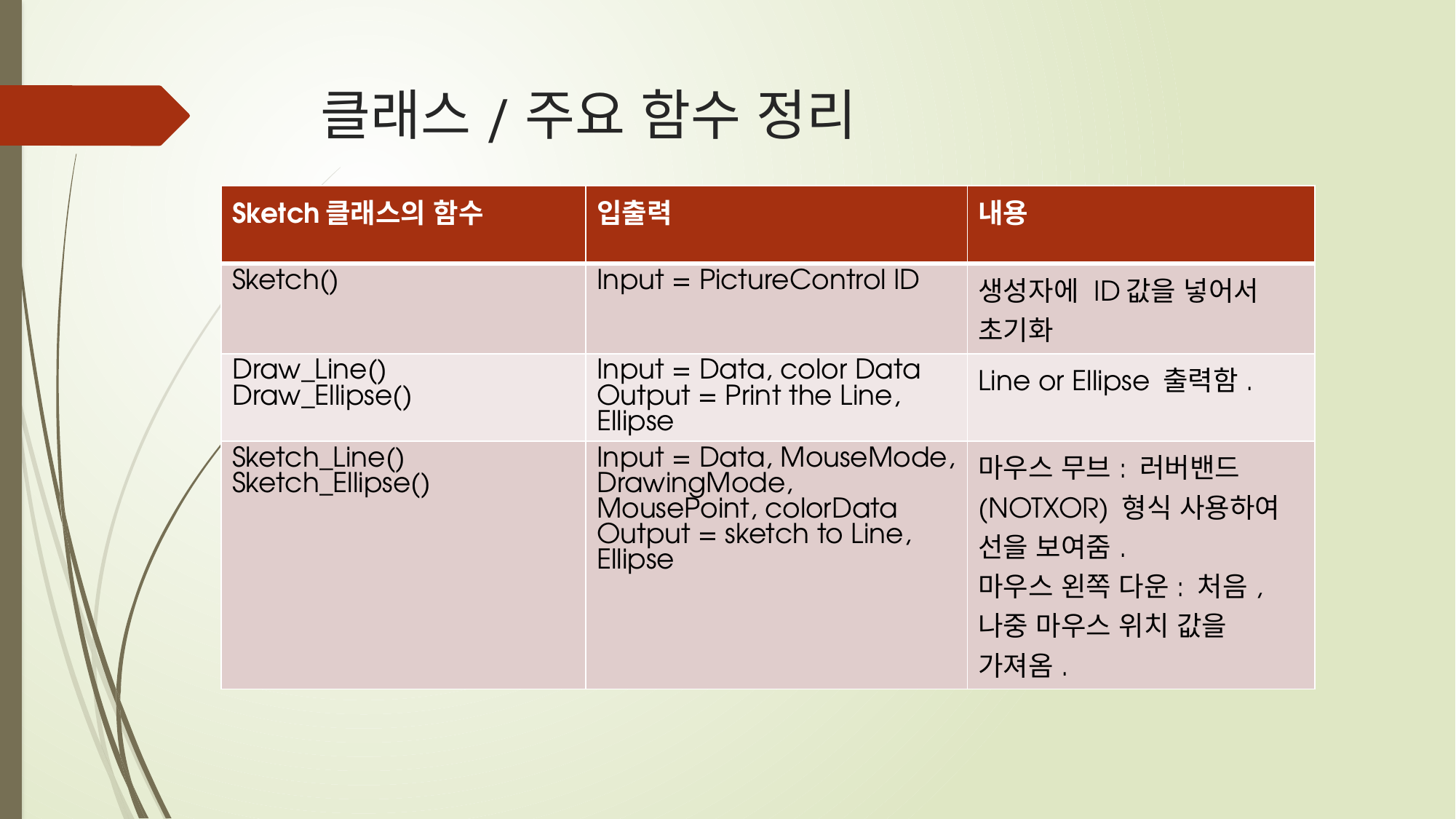

# 클래스/주요 함수 정리
| Sketch클래스의 함수 | 입출력 | 내용 |
| --- | --- | --- |
| Sketch() | Input = PictureControl ID | 생성자에 ID값을 넣어서 초기화 |
| Draw\_Line() Draw\_Ellipse() | Input = Data, color Data Output = Print the Line, Ellipse | Line or Ellipse 출력함. |
| Sketch\_Line() Sketch\_Ellipse() | Input = Data, MouseMode, DrawingMode, MousePoint, colorData Output = sketch to Line, Ellipse | 마우스 무브: 러버밴드(NOTXOR) 형식 사용하여 선을 보여줌. 마우스 왼쪽 다운: 처음, 나중 마우스 위치 값을 가져옴. |